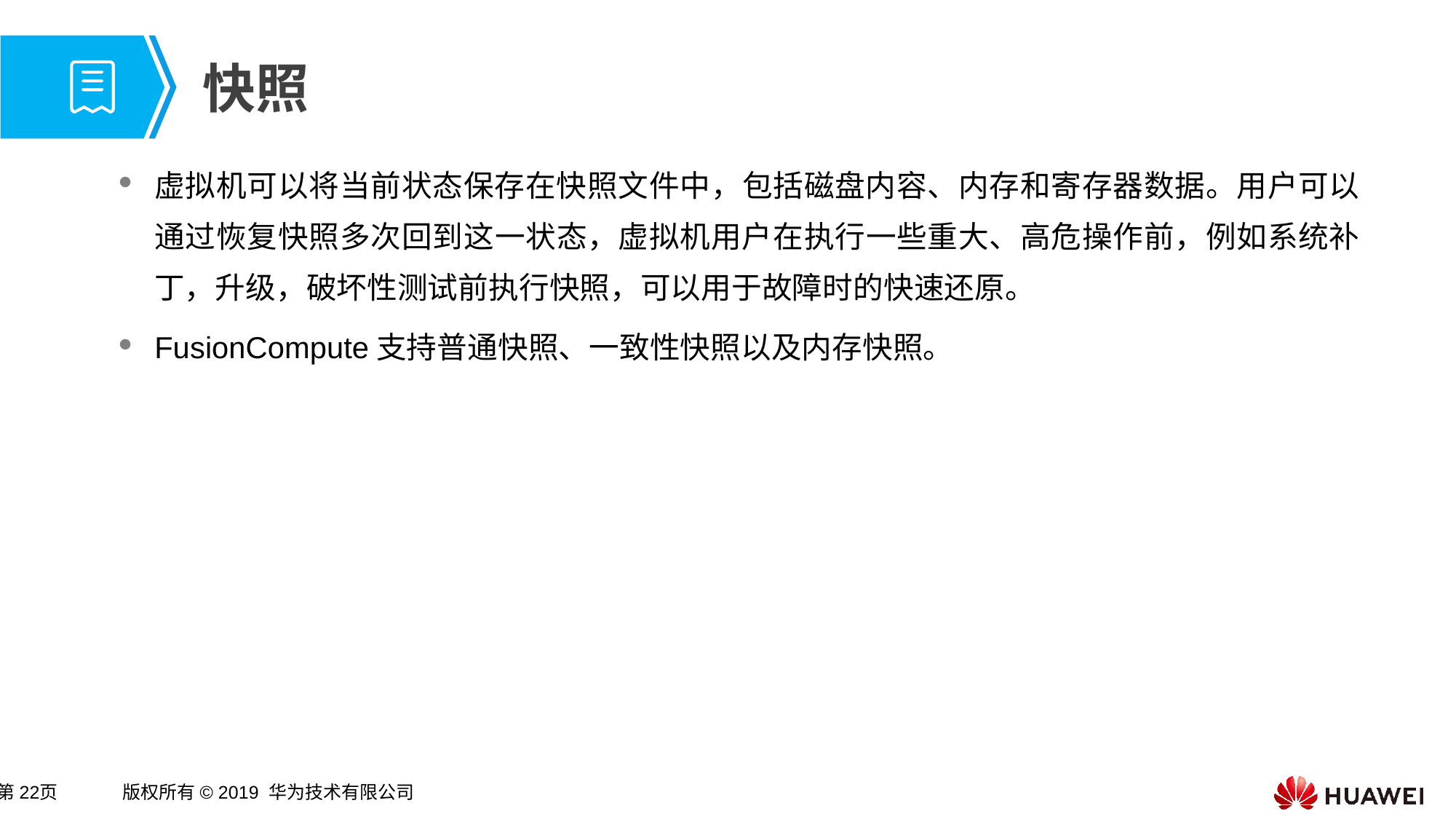

# 快照
虚拟机可以将当前状态保存在快照文件中，包括磁盘内容、内存和寄存器数据。用户可以通过恢复快照多次回到这一状态，虚拟机用户在执行一些重大、高危操作前，例如系统补丁，升级，破坏性测试前执行快照，可以用于故障时的快速还原。
FusionCompute支持普通快照、一致性快照以及内存快照。